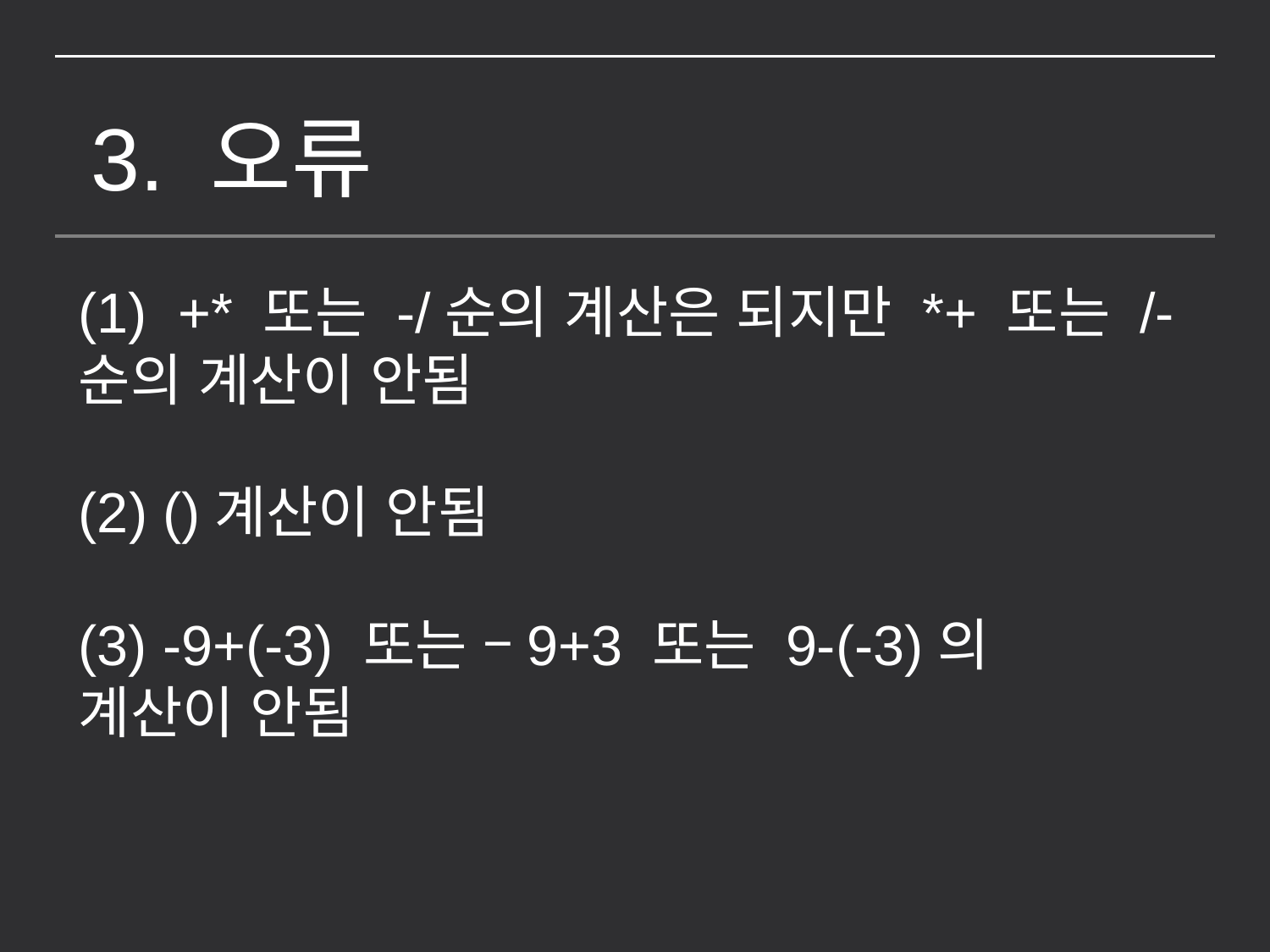

3. 오류
(1)  +* 또는 -/순의 계산은 되지만 *+ 또는 /-순의 계산이 안됨
(2) ()계산이 안됨
(3) -9+(-3) 또는 –9+3 또는 9-(-3)의 계산이 안됨